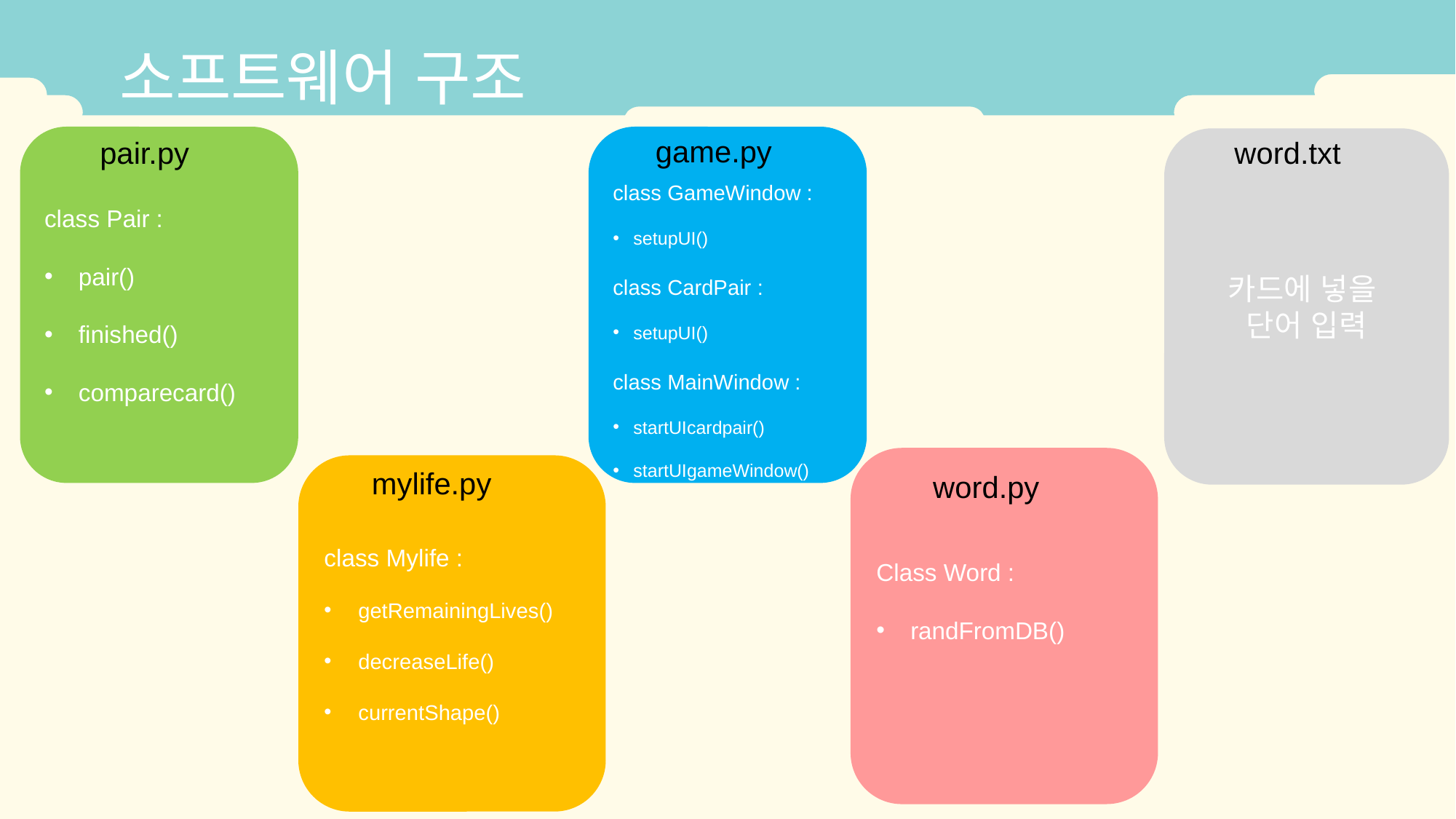

소프트웨어 구조
class Pair :

pair()

finished()

comparecard()

class GameWindow :

setupUI()

class CardPair :

setupUI()

class MainWindow :

startUIcardpair()

startUIgameWindow()

game.py
pair.py
카드에 넣을
단어 입력
word.txt
Class Word :

randFromDB()

class Mylife :

getRemainingLives()

decreaseLife()

currentShape()
mylife.py
word.py